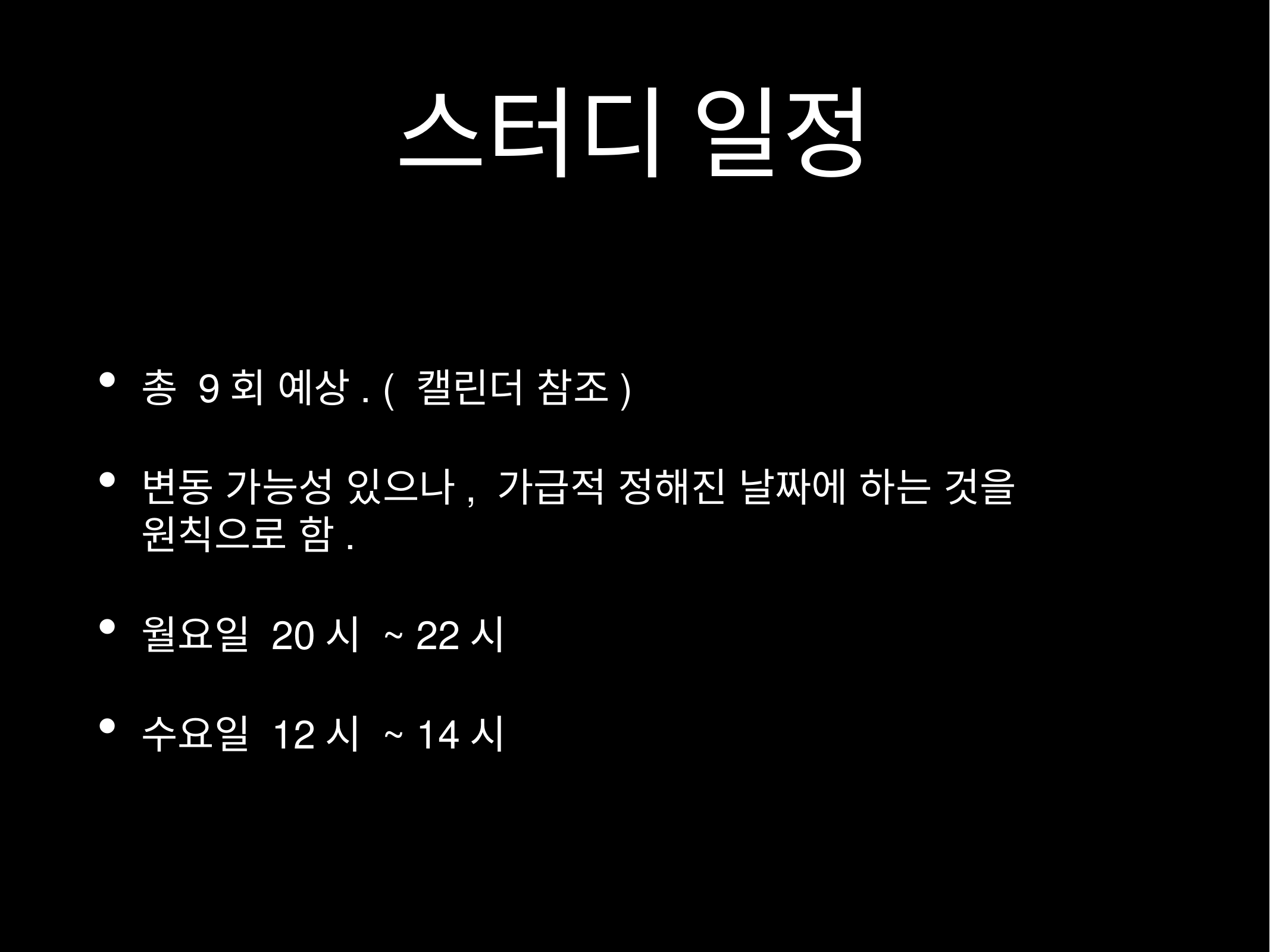

# 스터디 일정
총 9회 예상. ( 캘린더 참조)
변동 가능성 있으나, 가급적 정해진 날짜에 하는 것을 원칙으로 함.
월요일 20시 ~ 22시
수요일 12시 ~ 14시